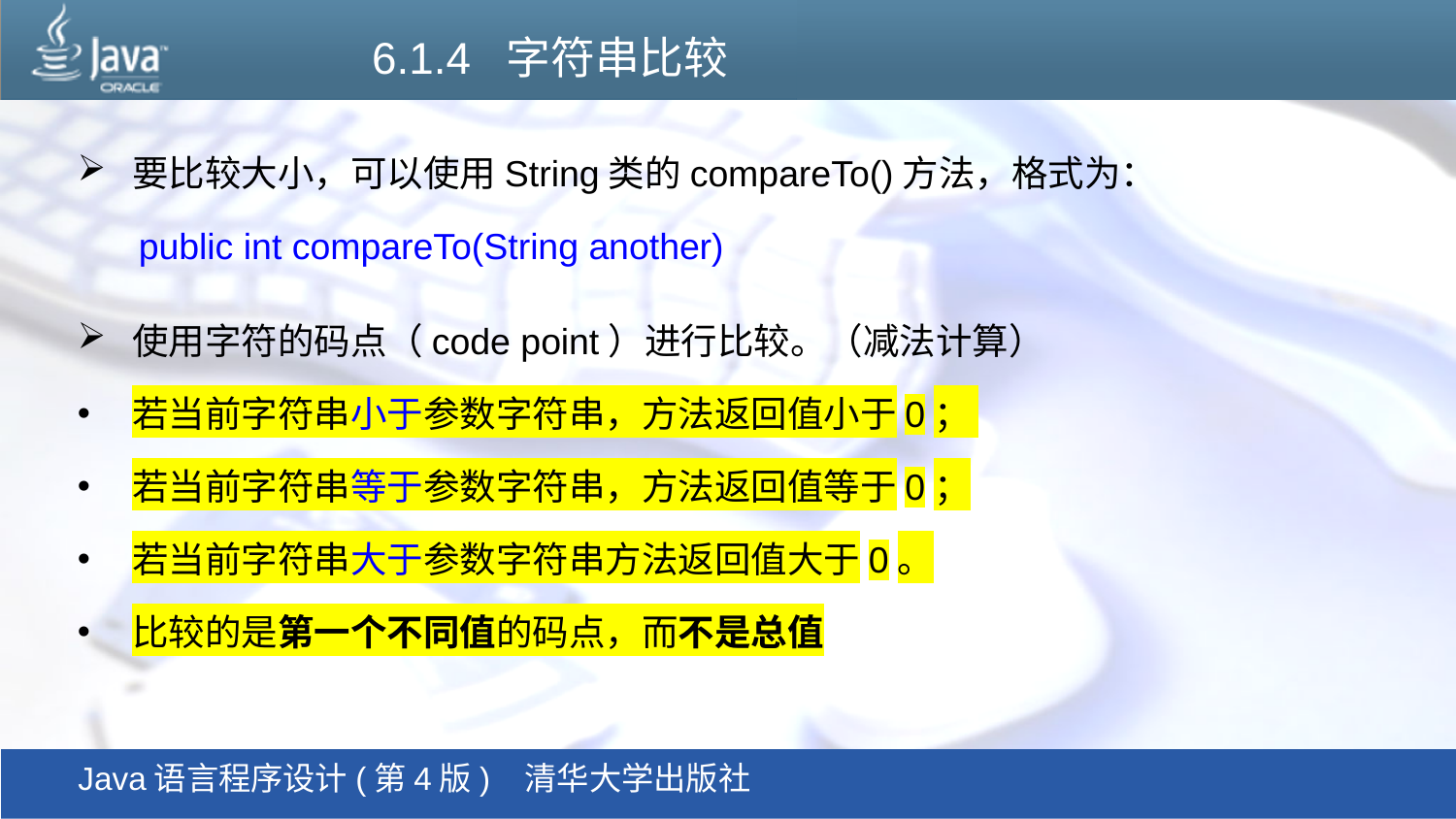

# 6.1.4  字符串比较
要比较大小，可以使用String类的compareTo()方法，格式为：
      public int compareTo(String another)
使用字符的码点（code point）进行比较。（减法计算）
若当前字符串小于参数字符串，方法返回值小于0；
若当前字符串等于参数字符串，方法返回值等于0；
若当前字符串大于参数字符串方法返回值大于0。
比较的是第一个不同值的码点，而不是总值